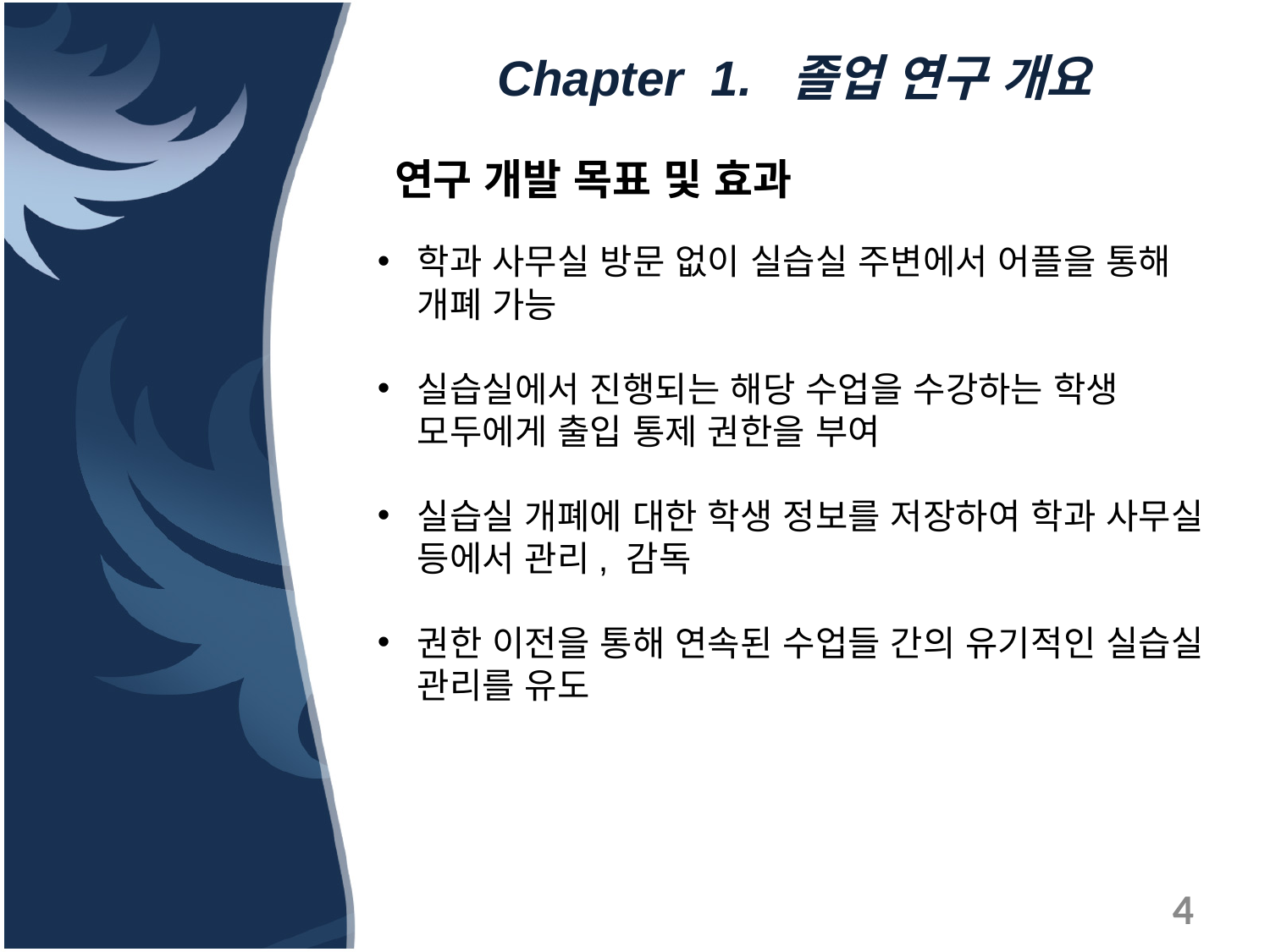

# Chapter  1.  졸업 연구 개요
연구 개발 목표 및 효과
학과 사무실 방문 없이 실습실 주변에서 어플을 통해 개폐 가능

실습실에서 진행되는 해당 수업을 수강하는 학생 모두에게 출입 통제 권한을 부여

실습실 개폐에 대한 학생 정보를 저장하여 학과 사무실 등에서 관리, 감독

권한 이전을 통해 연속된 수업들 간의 유기적인 실습실 관리를 유도

4